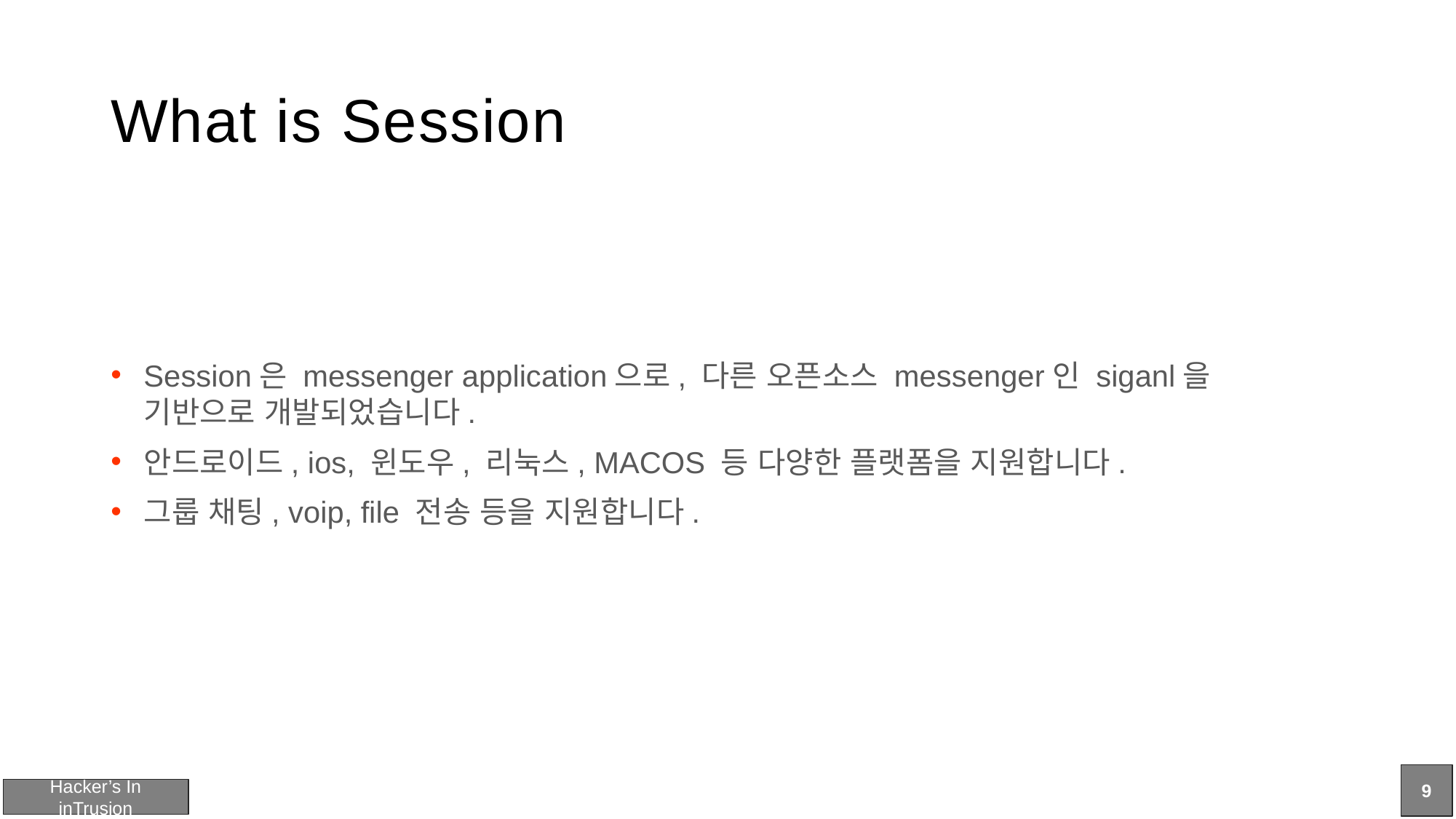

# What is Session
Session은 messenger application으로, 다른 오픈소스 messenger인 siganl을 기반으로 개발되었습니다.
안드로이드, ios, 윈도우, 리눅스, MACOS 등 다양한 플랫폼을 지원합니다.
그룹 채팅, voip, file 전송 등을 지원합니다.

9
Hacker’s In inTrusion